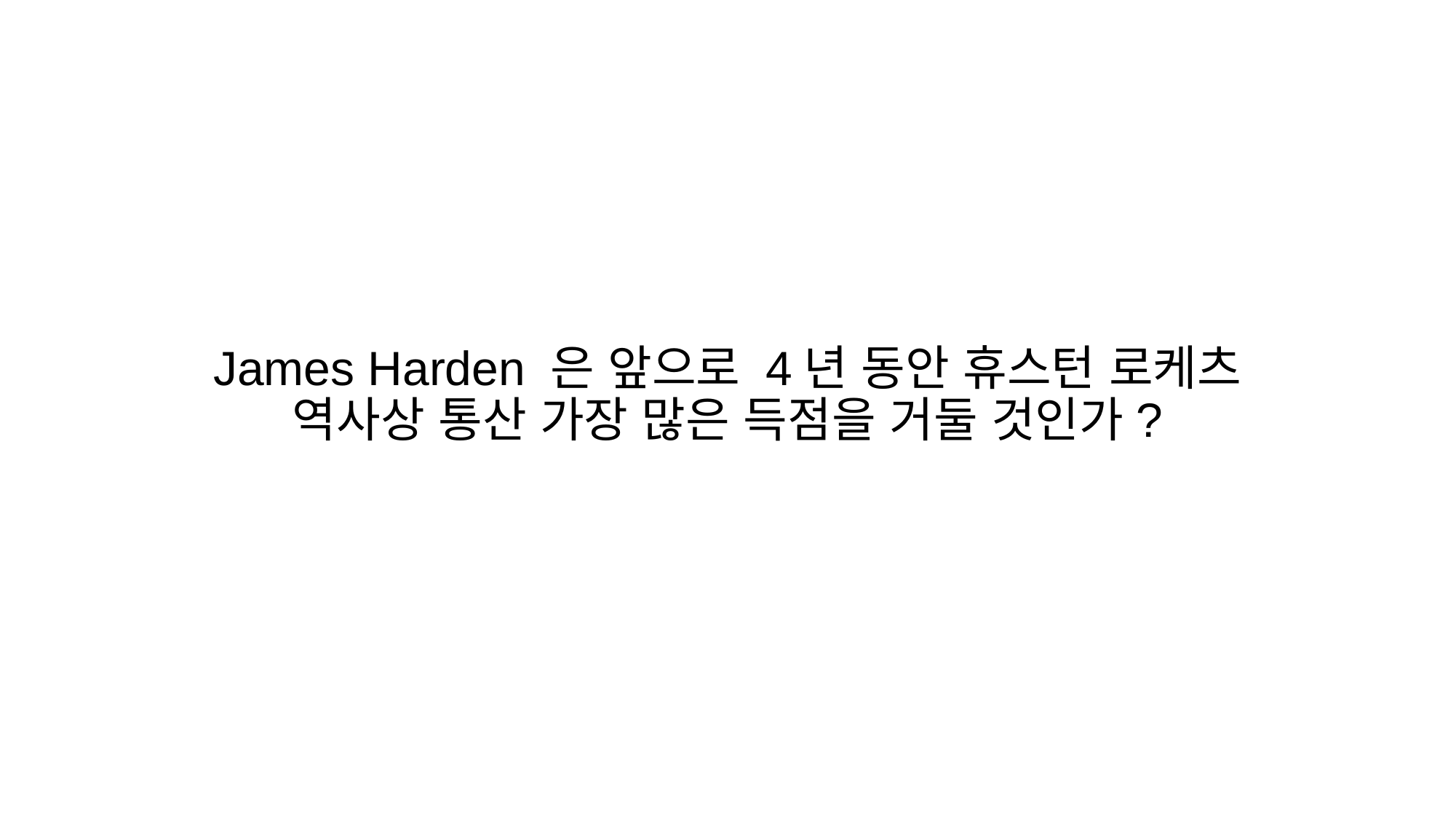

# James Harden 은 앞으로 4년 동안 휴스턴 로케츠 역사상 통산 가장 많은 득점을 거둘 것인가?